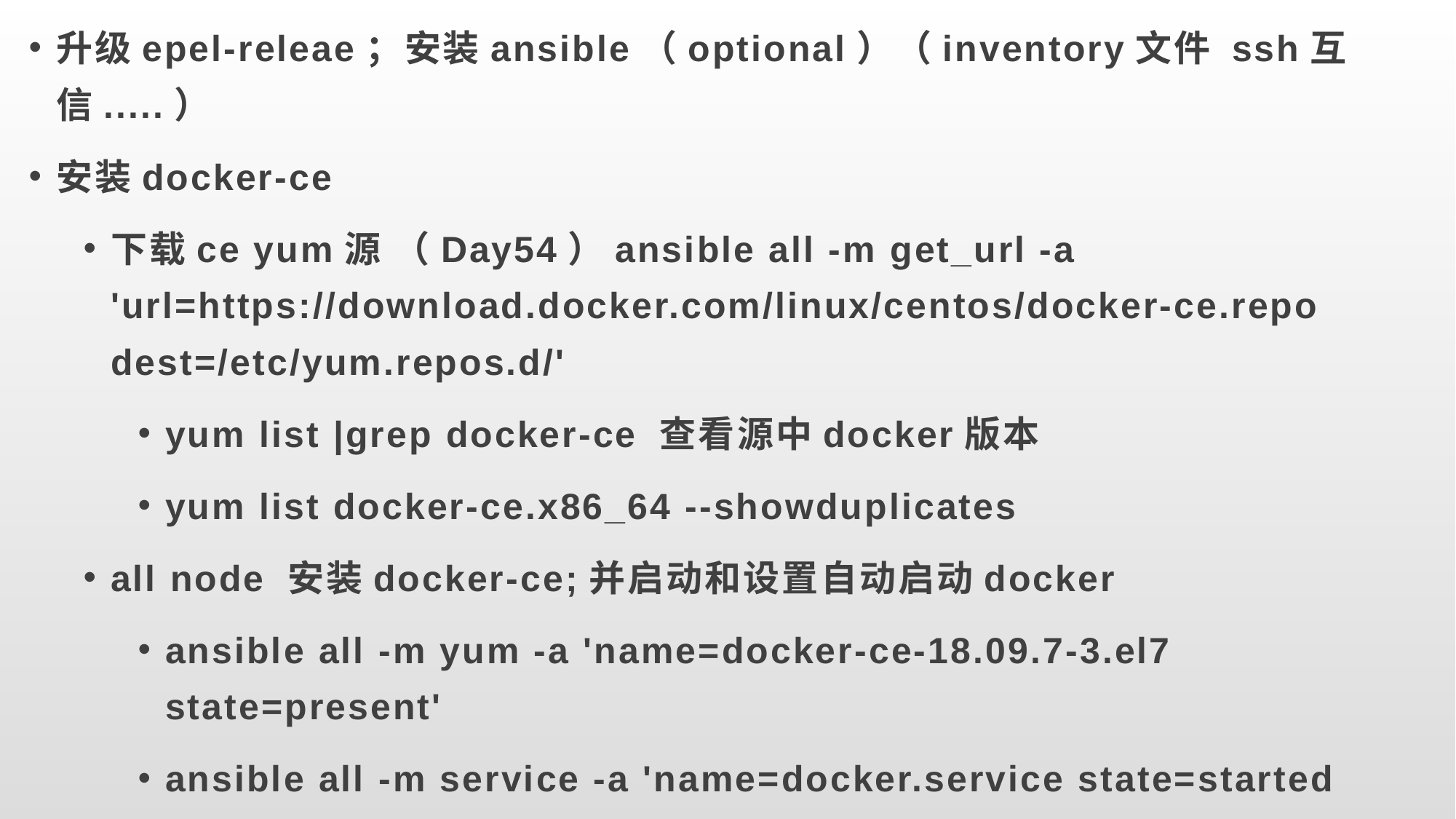

升级epel-releae；安装ansible（optional）（inventory文件 ssh互信.....）
安装docker-ce
下载ce yum源 （Day54）ansible all -m get_url -a 'url=https://download.docker.com/linux/centos/docker-ce.repo dest=/etc/yum.repos.d/'
yum list |grep docker-ce 查看源中docker版本
yum list docker-ce.x86_64 --showduplicates
all node 安装docker-ce;并启动和设置自动启动docker
ansible all -m yum -a 'name=docker-ce-18.09.7-3.el7 state=present'
ansible all -m service -a 'name=docker.service state=started enabled=yes'